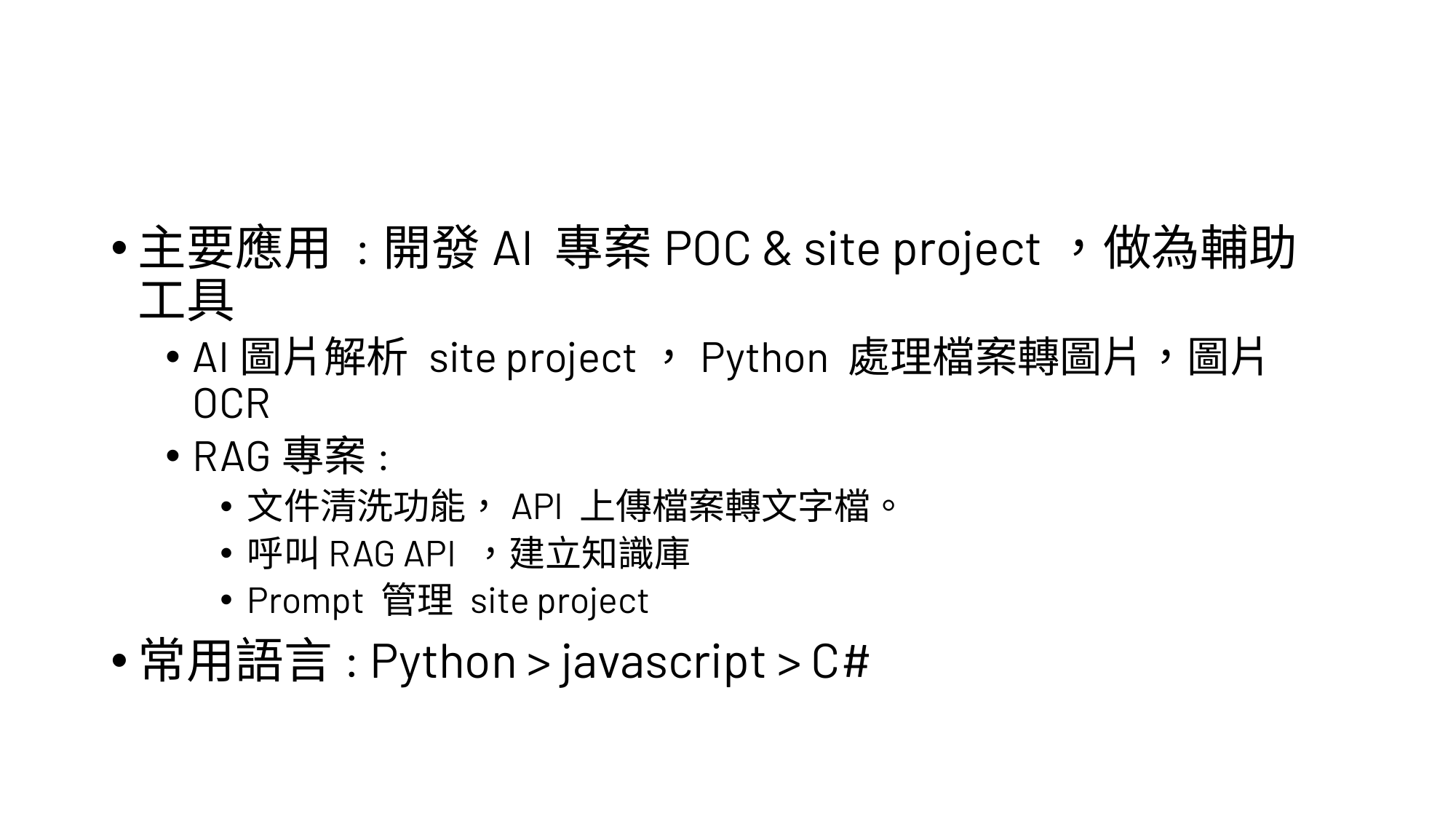

#
主要應用 :開發AI 專案POC & site project，做為輔助工具
AI圖片解析 site project，Python 處理檔案轉圖片，圖片OCR
RAG專案:
文件清洗功能，API 上傳檔案轉文字檔。
呼叫RAG API ，建立知識庫
Prompt 管理 site project
常用語言: Python > javascript > C#